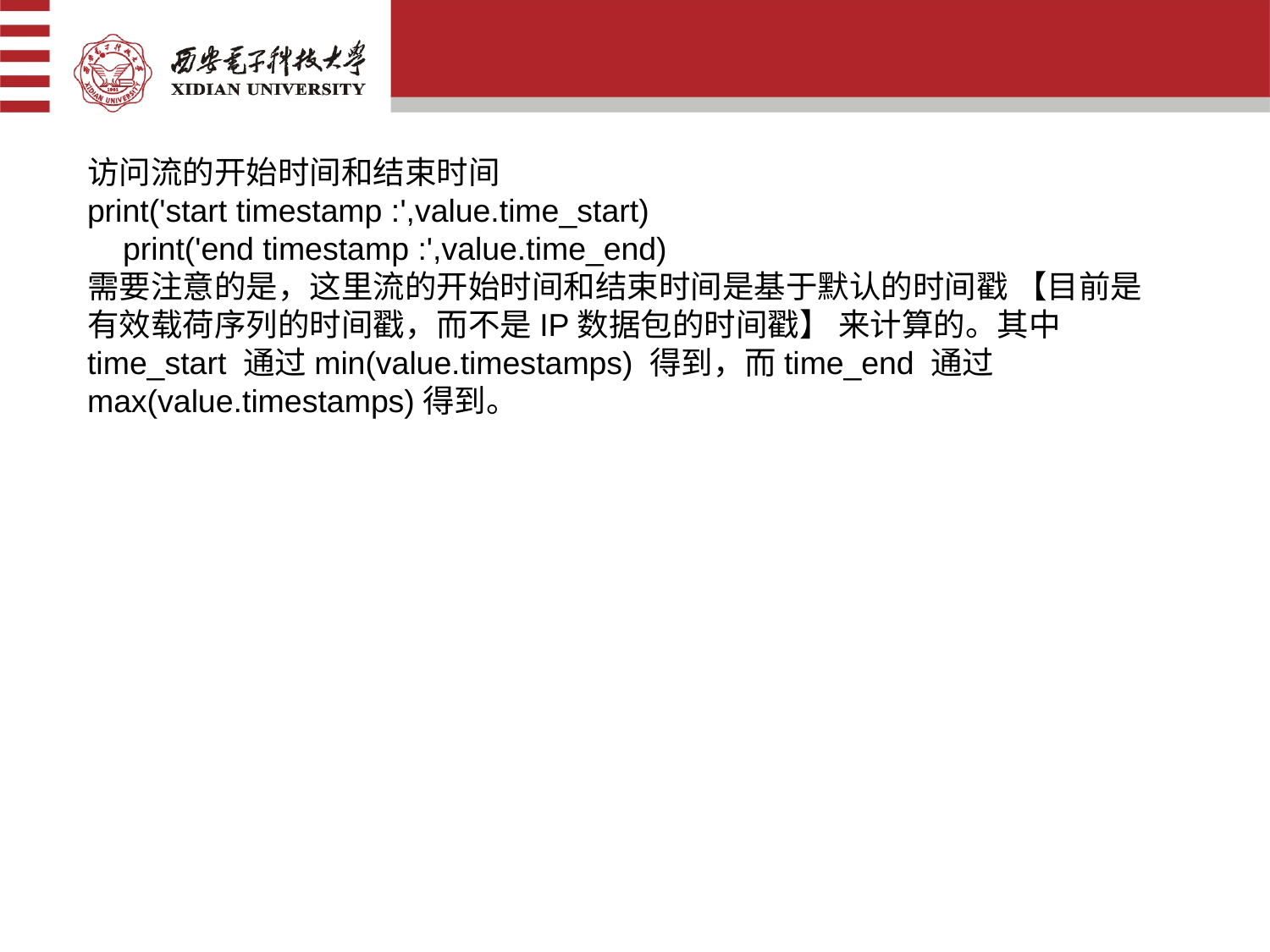

访问流的开始时间和结束时间
print('start timestamp :',value.time_start)
    print('end timestamp :',value.time_end)
需要注意的是，这里流的开始时间和结束时间是基于默认的时间戳 【目前是有效载荷序列的时间戳，而不是IP数据包的时间戳】 来计算的。其中time_start 通过min(value.timestamps) 得到，而time_end 通过 max(value.timestamps)得到。